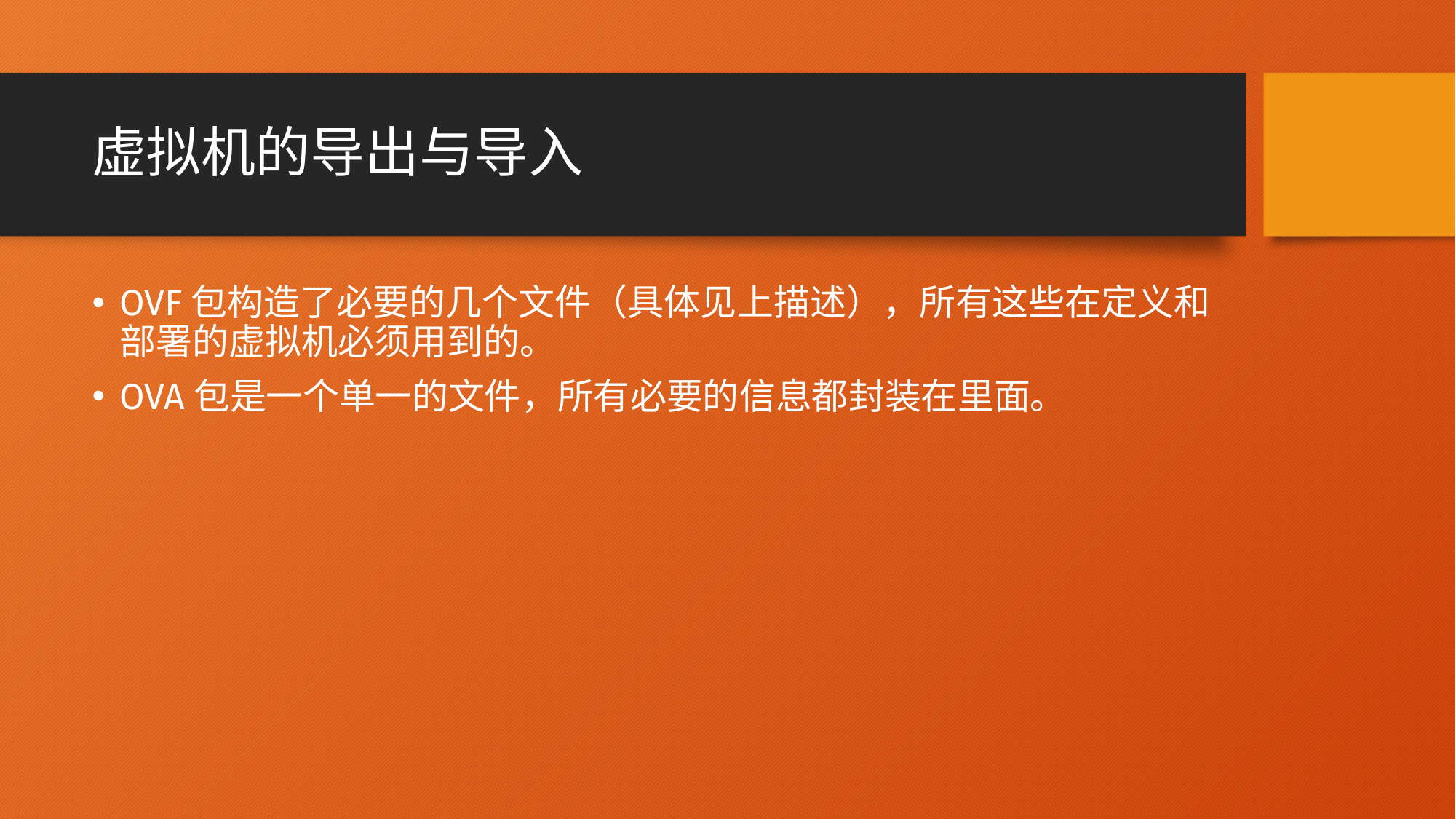

# 虚拟机的导出与导入
OVF包构造了必要的几个文件（具体见上描述），所有这些在定义和部署的虚拟机必须用到的。
OVA包是一个单一的文件，所有必要的信息都封装在里面。